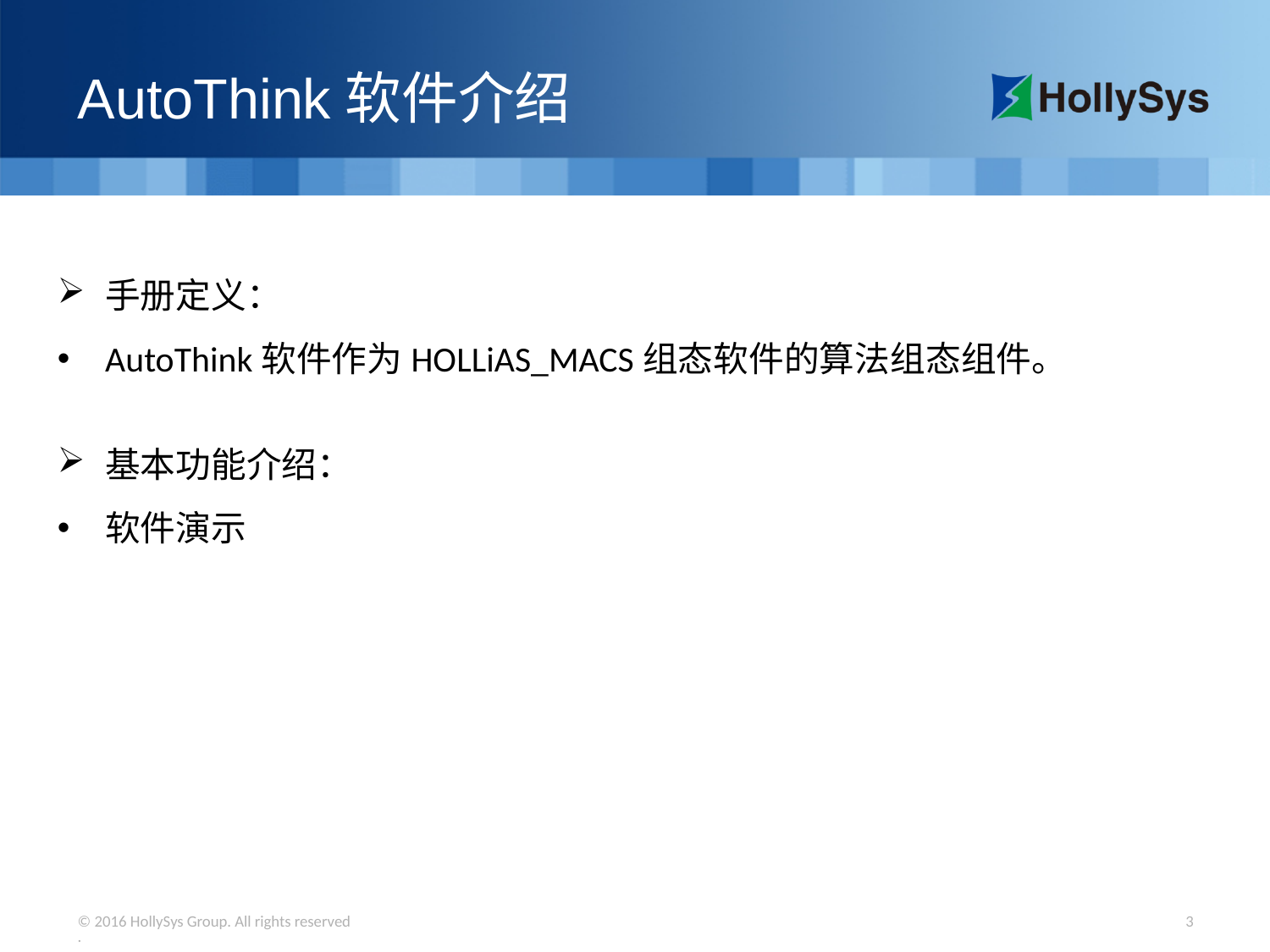

# AutoThink软件介绍
手册定义：
AutoThink软件作为HOLLiAS_MACS组态软件的算法组态组件。

基本功能介绍：
软件演示

© 2016 HollySys Group. All rights reserved.
3